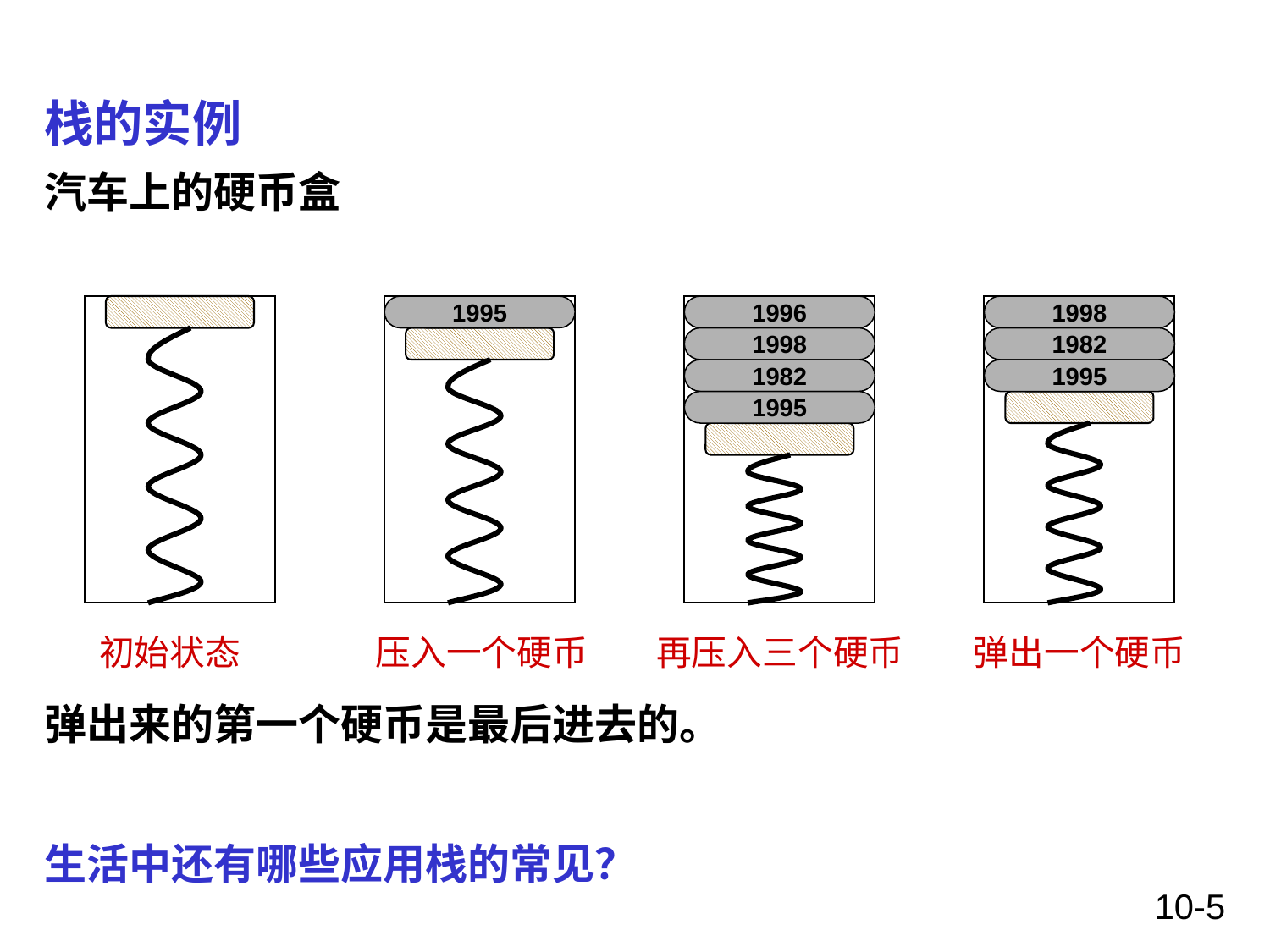

# 栈的实例
汽车上的硬币盒

弹出来的第一个硬币是最后进去的。

1995

1996

1998

1998
1982

1982
1995
1995

初始状态
压入一个硬币
再压入三个硬币

弹出一个硬币
生活中还有哪些应用栈的常见？
10-5